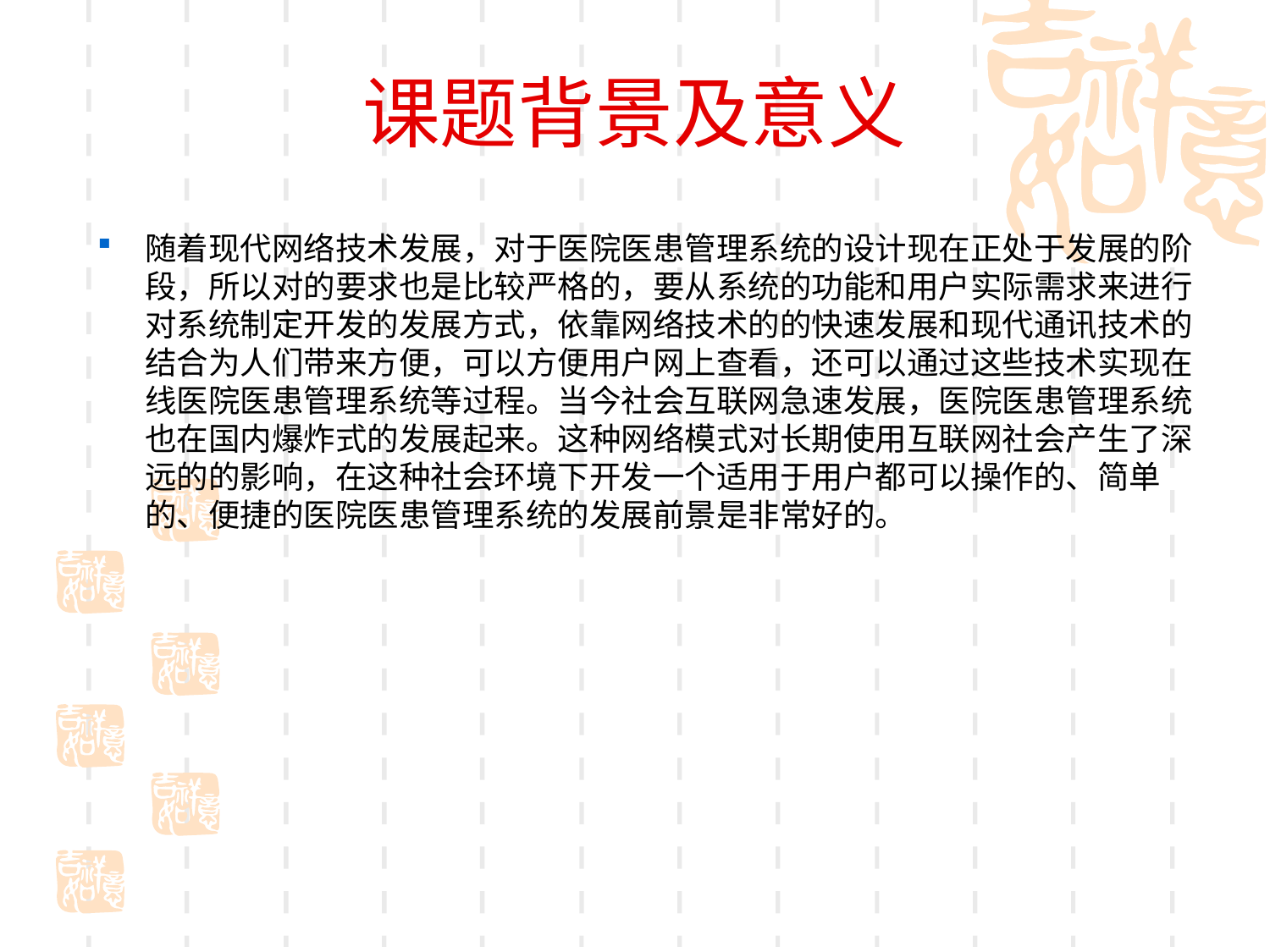

# 课题背景及意义
随着现代网络技术发展，对于医院医患管理系统的设计现在正处于发展的阶段，所以对的要求也是比较严格的，要从系统的功能和用户实际需求来进行对系统制定开发的发展方式，依靠网络技术的的快速发展和现代通讯技术的结合为人们带来方便，可以方便用户网上查看，还可以通过这些技术实现在线医院医患管理系统等过程。当今社会互联网急速发展，医院医患管理系统也在国内爆炸式的发展起来。这种网络模式对长期使用互联网社会产生了深远的的影响，在这种社会环境下开发一个适用于用户都可以操作的、简单的、便捷的医院医患管理系统的发展前景是非常好的。